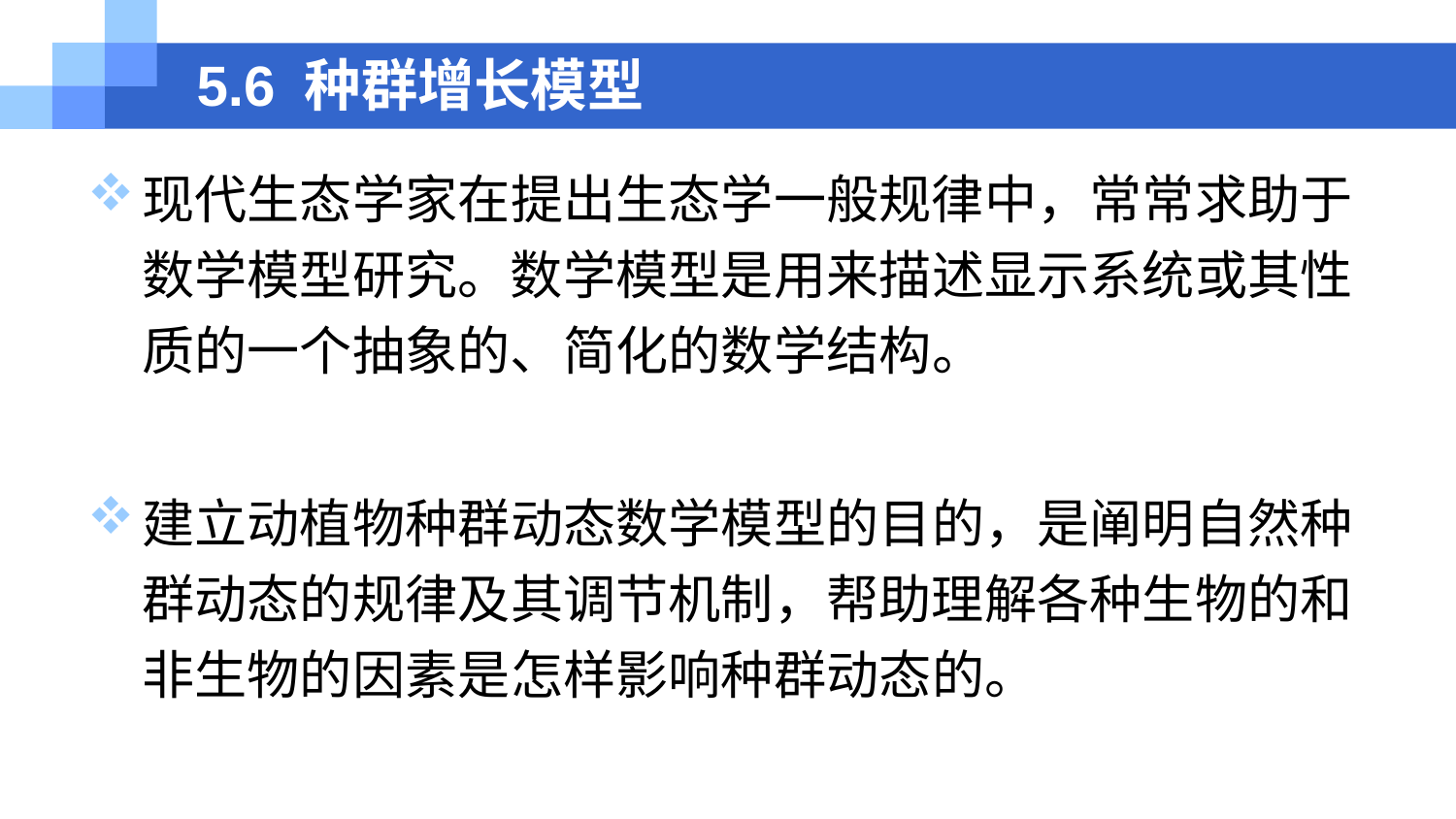

# 5.6 种群增长模型
现代生态学家在提出生态学一般规律中，常常求助于数学模型研究。数学模型是用来描述显示系统或其性质的一个抽象的、简化的数学结构。

建立动植物种群动态数学模型的目的，是阐明自然种群动态的规律及其调节机制，帮助理解各种生物的和非生物的因素是怎样影响种群动态的。